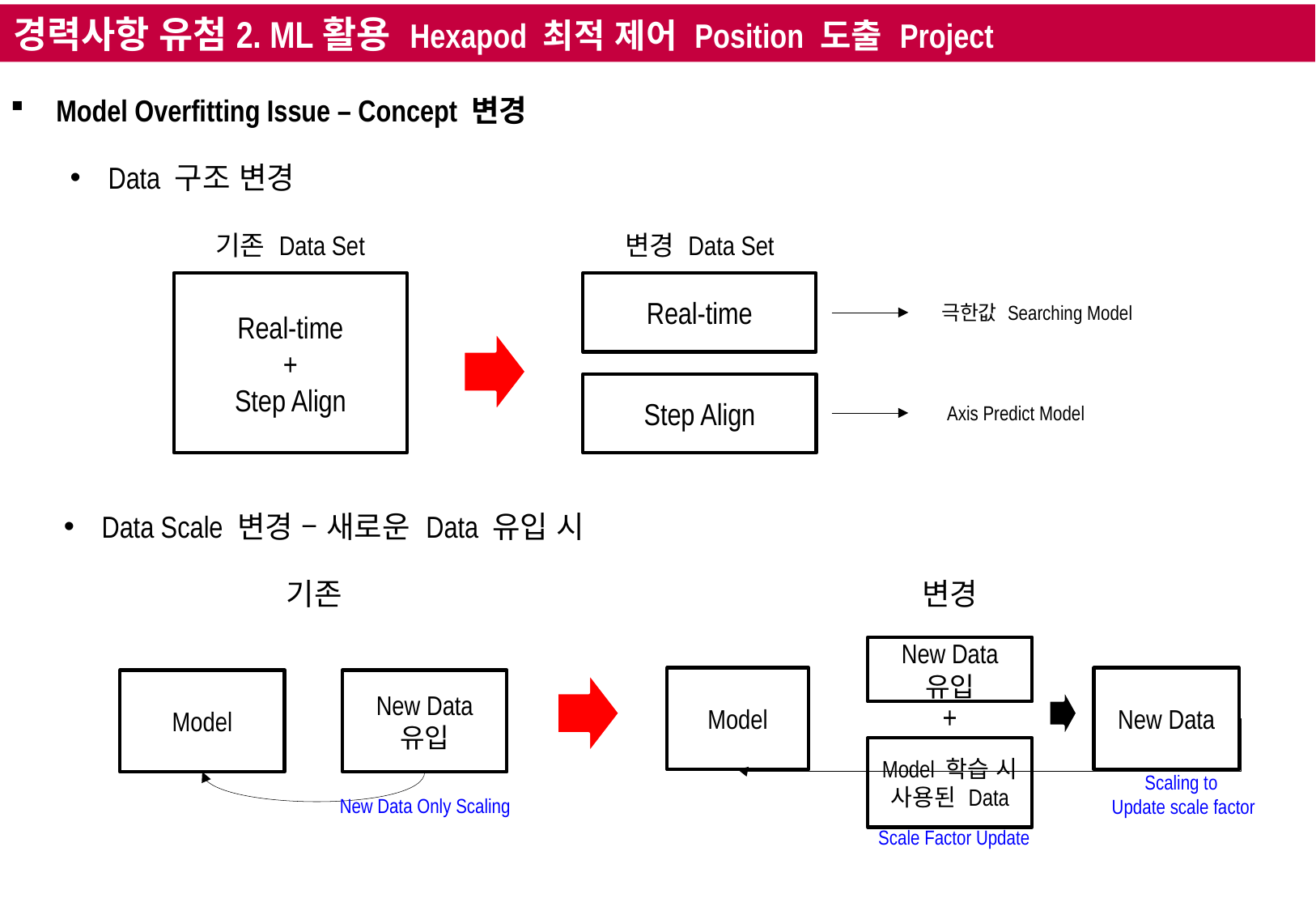

경력사항 유첨2. ML활용 Hexapod 최적 제어 Position 도출 Project
Model Overfitting Issue – Concept 변경
Data 구조 변경
기존 Data Set
변경 Data Set
Real-time
+
Step Align
Real-time
극한값 Searching Model

Step Align
Axis Predict Model
Data Scale 변경 – 새로운 Data 유입 시
기존
변경
New Data
유입
Model
New Data
Model
New Data
유입

+
Model 학습 시
사용된 Data
Scaling to
Update scale factor
New Data Only Scaling
Scale Factor Update